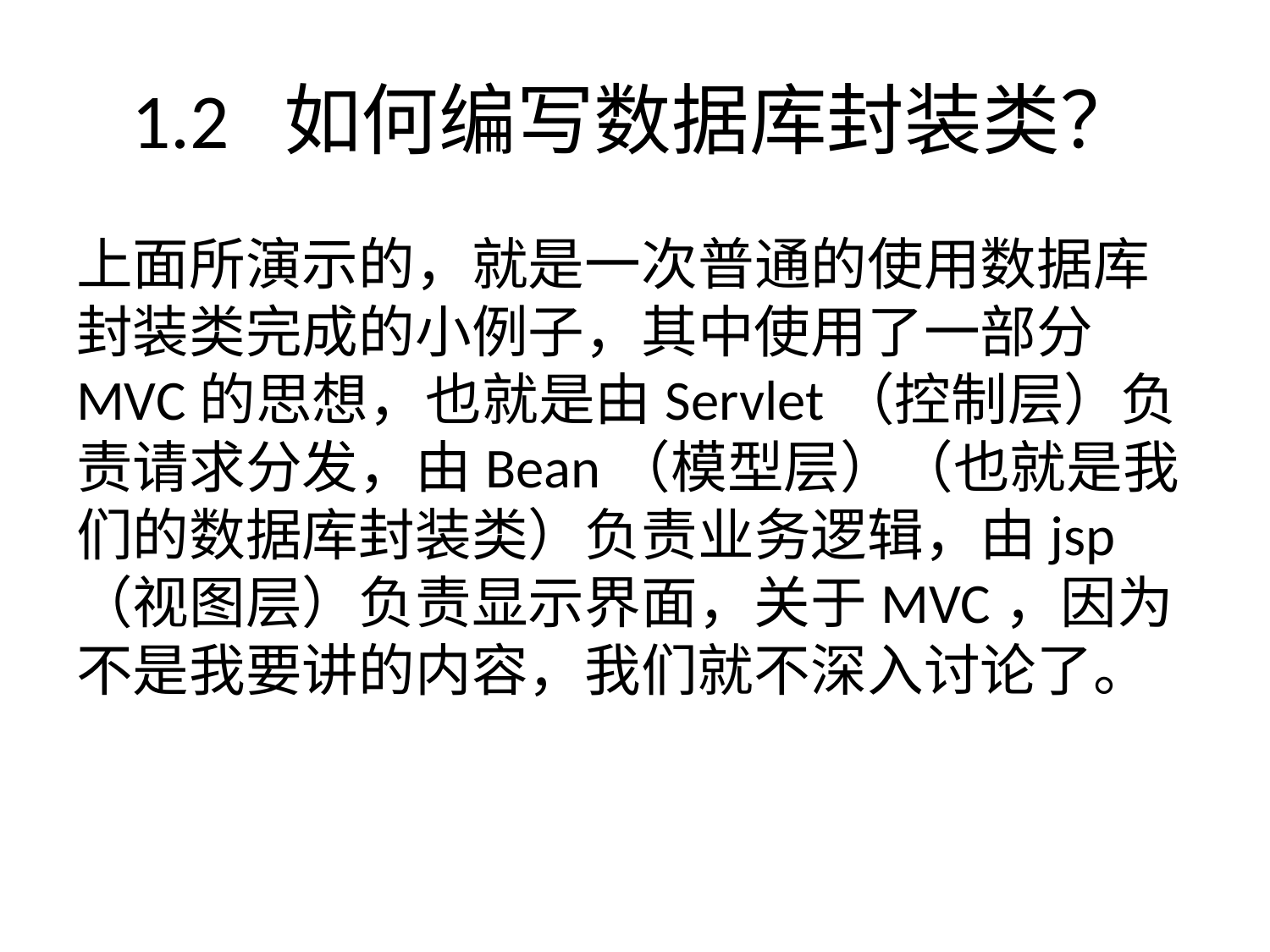

# 1.2  如何编写数据库封装类？
上面所演示的，就是一次普通的使用数据库封装类完成的小例子，其中使用了一部分MVC的思想，也就是由Servlet（控制层）负责请求分发，由Bean（模型层）（也就是我们的数据库封装类）负责业务逻辑，由jsp（视图层）负责显示界面，关于MVC，因为不是我要讲的内容，我们就不深入讨论了。